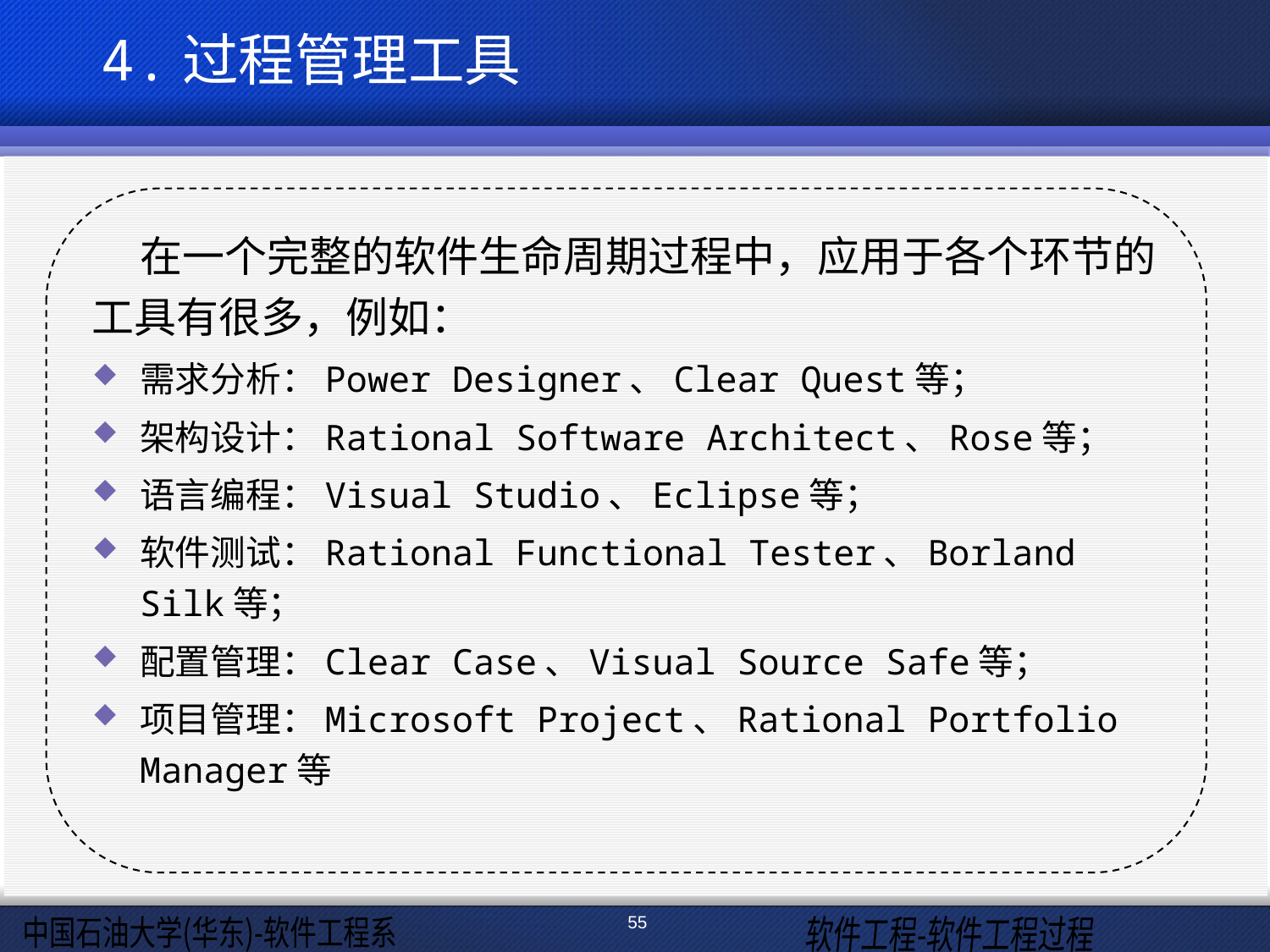

4.过程管理工具
    在一个完整的软件生命周期过程中，应用于各个环节的工具有很多，例如：
需求分析：Power Designer、Clear Quest等；
架构设计：Rational Software Architect、Rose等；
语言编程：Visual Studio、Eclipse等；
软件测试：Rational Functional Tester、Borland Silk等；
配置管理：Clear Case、Visual Source Safe等；
项目管理：Microsoft Project、Rational Portfolio Manager等

55